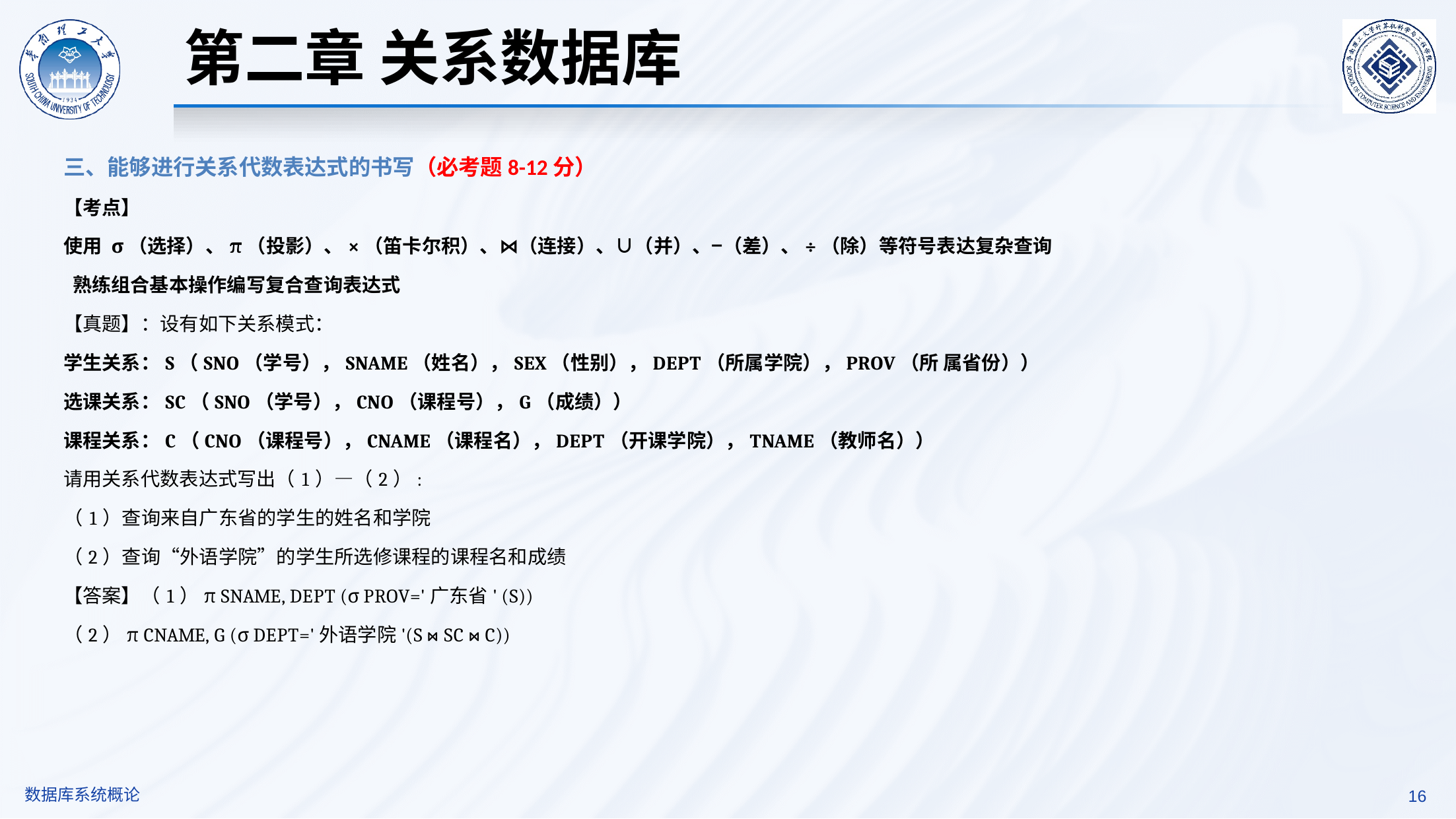

第二章 关系数据库
三、能够进行关系代数表达式的书写（必考题8-12分）
【考点】
使用 σ（选择）、π（投影）、×（笛卡尔积）、⋈（连接）、∪（并）、−（差）、÷（除）等符号表达复杂查询
 熟练组合基本操作编写复合查询表达式
【真题】：设有如下关系模式：
学生关系：S（SNO（学号），SNAME（姓名），SEX（性别），DEPT（所属学院），PROV（所 属省份））
选课关系：SC（SNO（学号），CNO（课程号），G（成绩））
课程关系：C（CNO（课程号），CNAME（课程名），DEPT（开课学院），TNAME（教师名））
请用关系代数表达式写出（1）—（2）:
（1）查询来自广东省的学生的姓名和学院
（2）查询“外语学院”的学生所选修课程的课程名和成绩
【答案】（1）π SNAME, DEPT (σ PROV='广东省' (S))
（2）π CNAME, G (σ DEPT='外语学院'(S ⋈ SC ⋈ C))